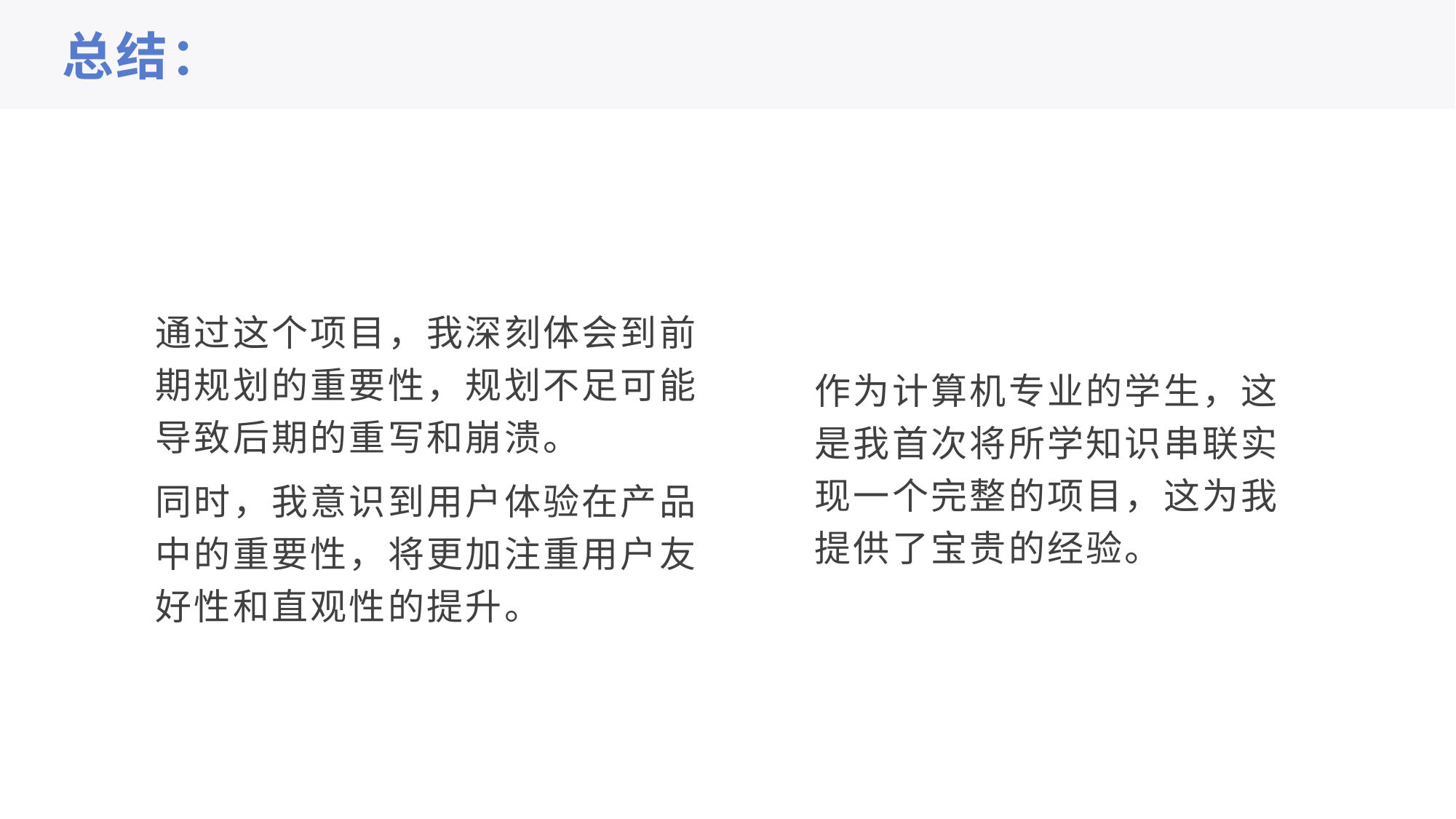

总结：
通过这个项目，我深刻体会到前期规划的重要性，规划不足可能导致后期的重写和崩溃。
同时，我意识到用户体验在产品中的重要性，将更加注重用户友好性和直观性的提升。
作为计算机专业的学生，这是我首次将所学知识串联实现一个完整的项目，这为我提供了宝贵的经验。